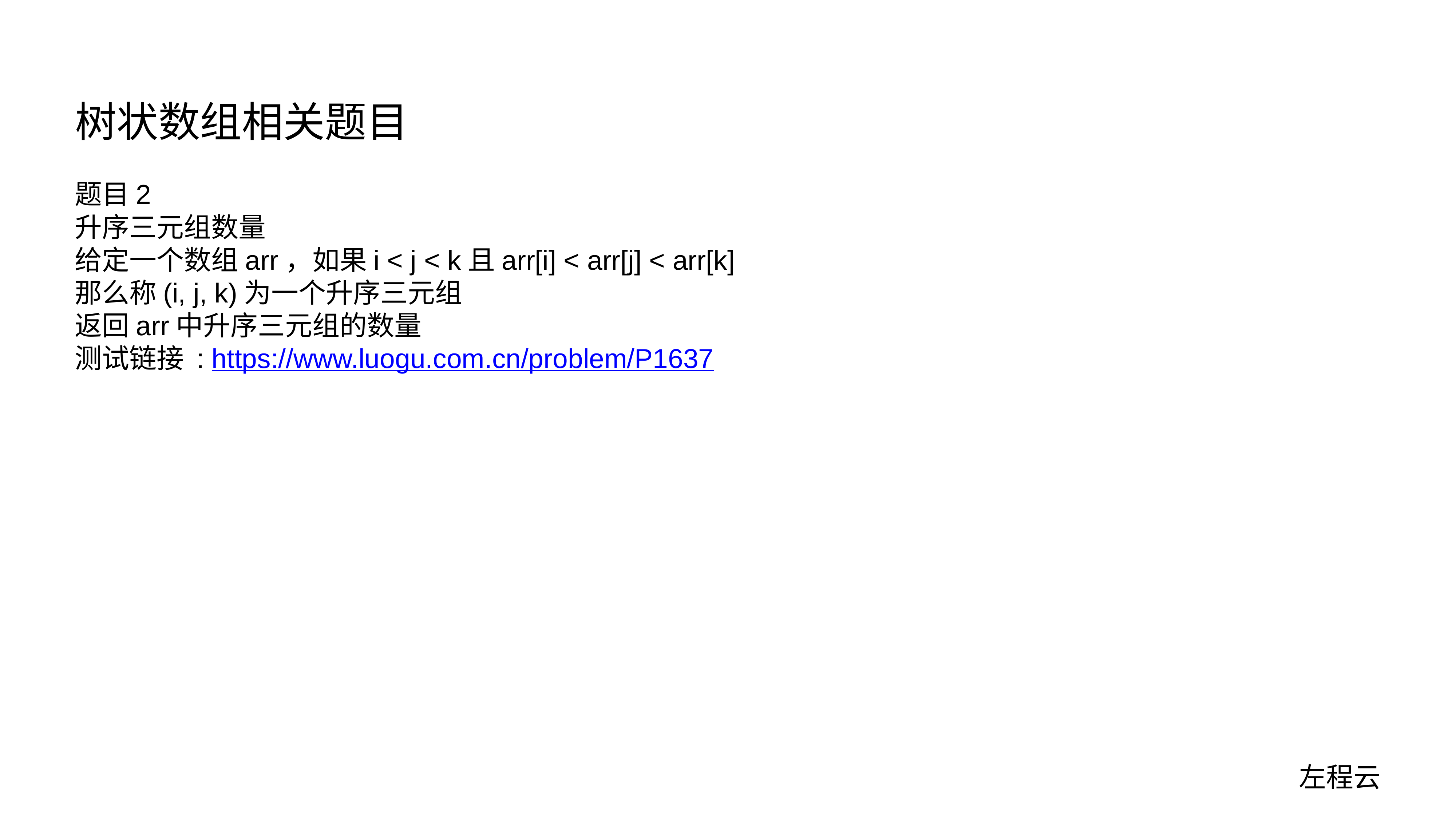

# 树状数组相关题目
题目2
升序三元组数量
给定一个数组arr，如果i < j < k且arr[i] < arr[j] < arr[k]
那么称(i, j, k)为一个升序三元组
返回arr中升序三元组的数量
测试链接 : https://www.luogu.com.cn/problem/P1637
左程云